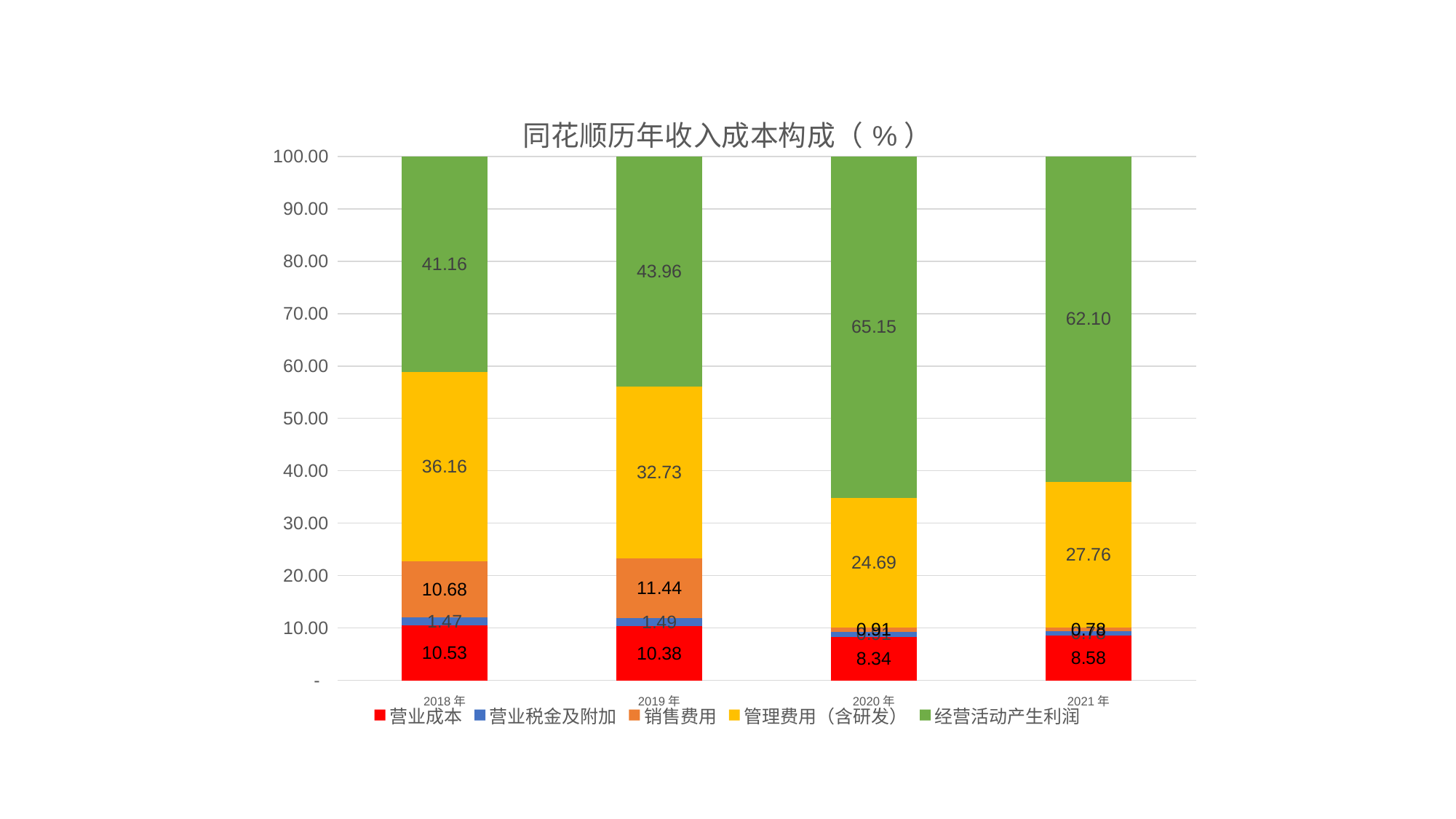

### Chart: 同花顺历年收入成本构成（%）

| Category | 营业成本 | 营业税金及附加 | 销售费用 | 管理费用（含研发） | 经营活动产生利润 |
|---|---|---|---|---|---|
| 2018年 | 10.53 | 1.47 | 10.68 | 36.16 | 41.16 |
| 2019年 | 10.38 | 1.49 | 11.44 | 32.73 | 43.960000000000015 |
| 2020年 | 8.34 | 0.91 | 0.91 | 24.69 | 65.15 |
| 2021年 | 8.58 | 0.78 | 0.78 | 27.76 | 62.099999999999994 |